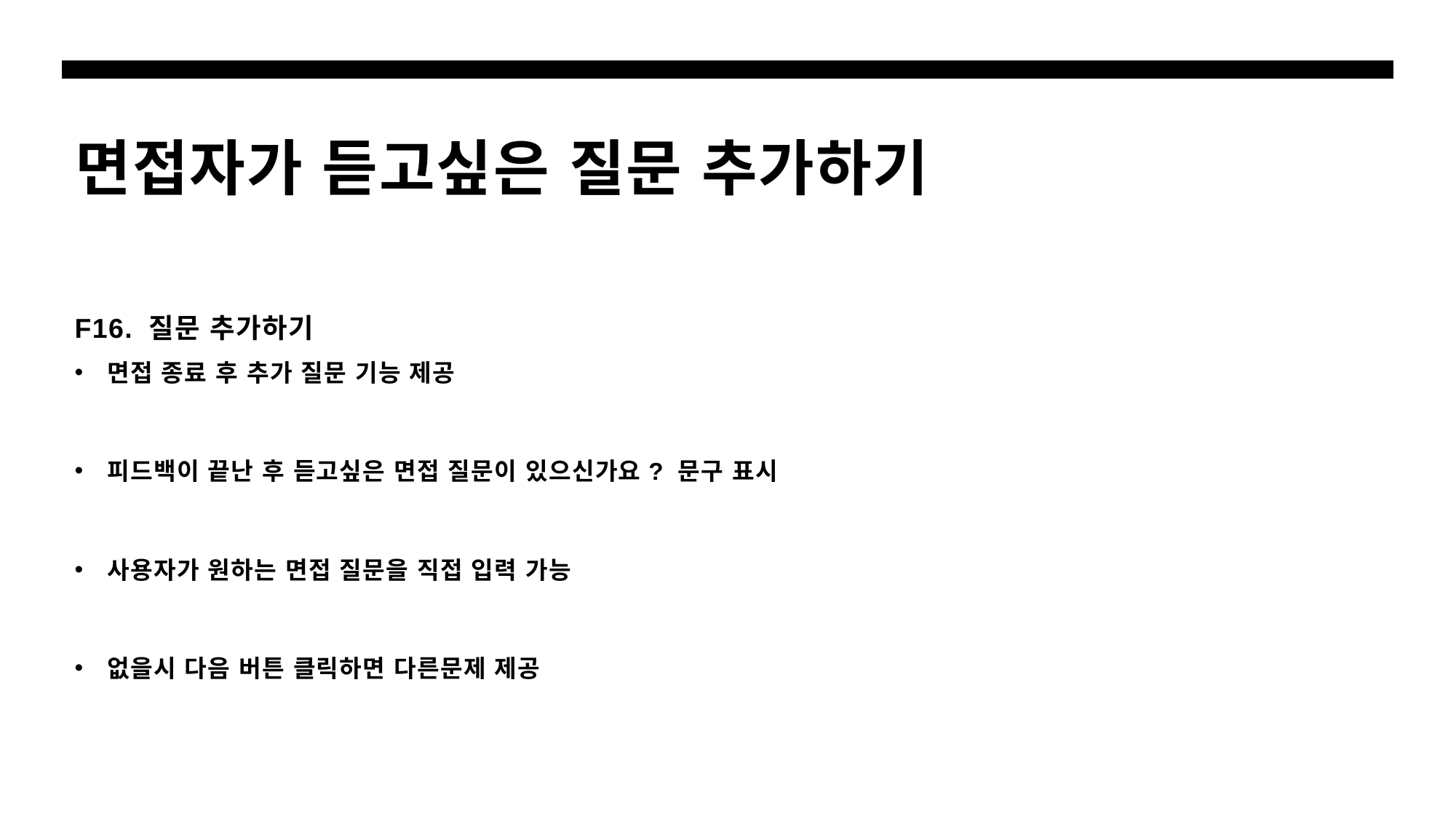

# 면접자가 듣고싶은 질문 추가하기
F16. 질문 추가하기
면접 종료 후 추가 질문 기능 제공

피드백이 끝난 후 듣고싶은 면접 질문이 있으신가요? 문구 표시

사용자가 원하는 면접 질문을 직접 입력 가능

없을시 다음 버튼 클릭하면 다른문제 제공